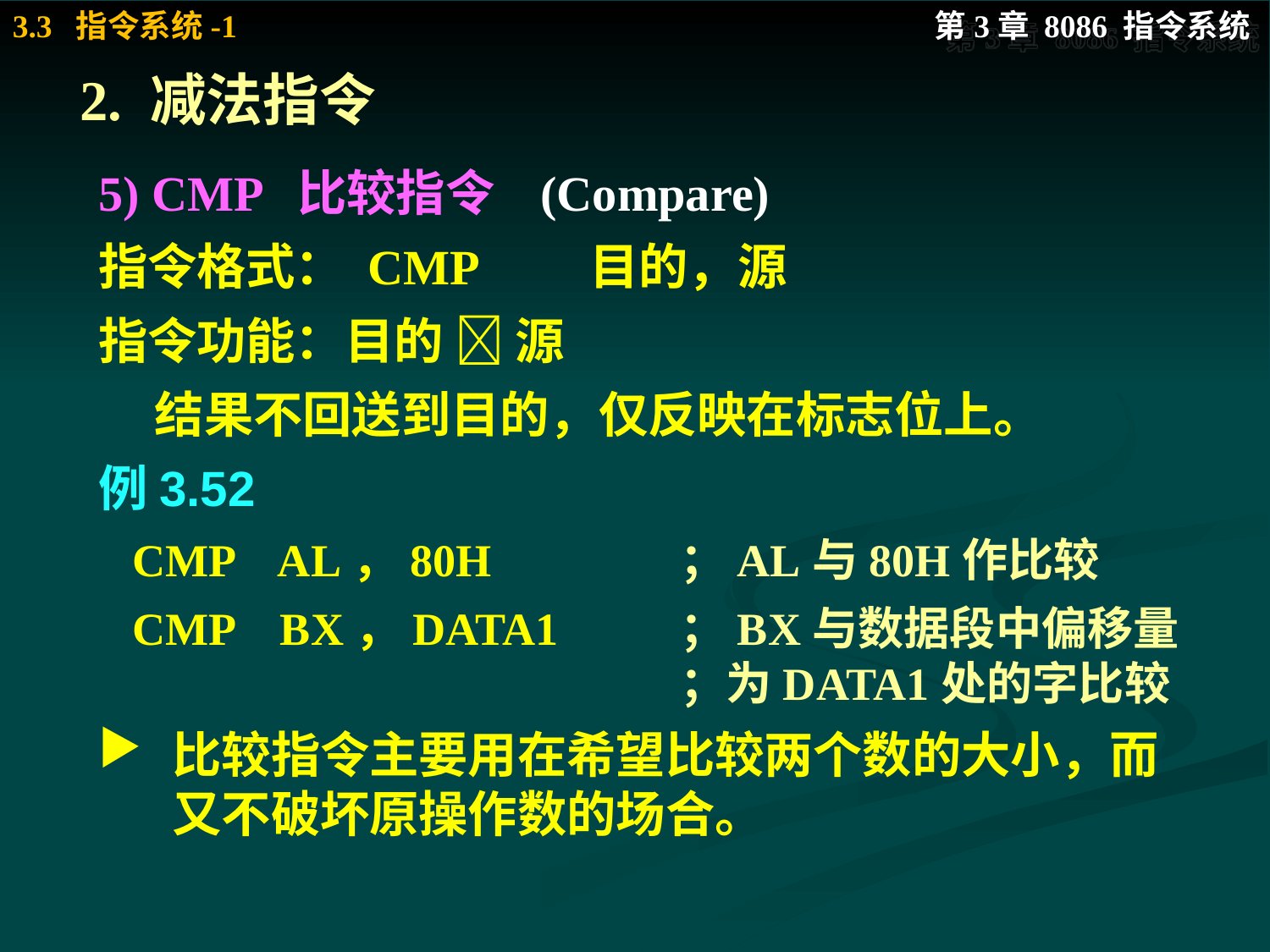

# 2. 减法指令
5) CMP  比较指令   (Compare)
指令格式： CMP	  目的，源
指令功能：目的 − 源
    结果不回送到目的，仅反映在标志位上。
例3.52
   CMP    AL，80H		；AL与80H作比较
   CMP    BX，DATA1	；BX与数据段中偏移量
				；为DATA1处的字比较
比较指令主要用在希望比较两个数的大小，而又不破坏原操作数的场合。